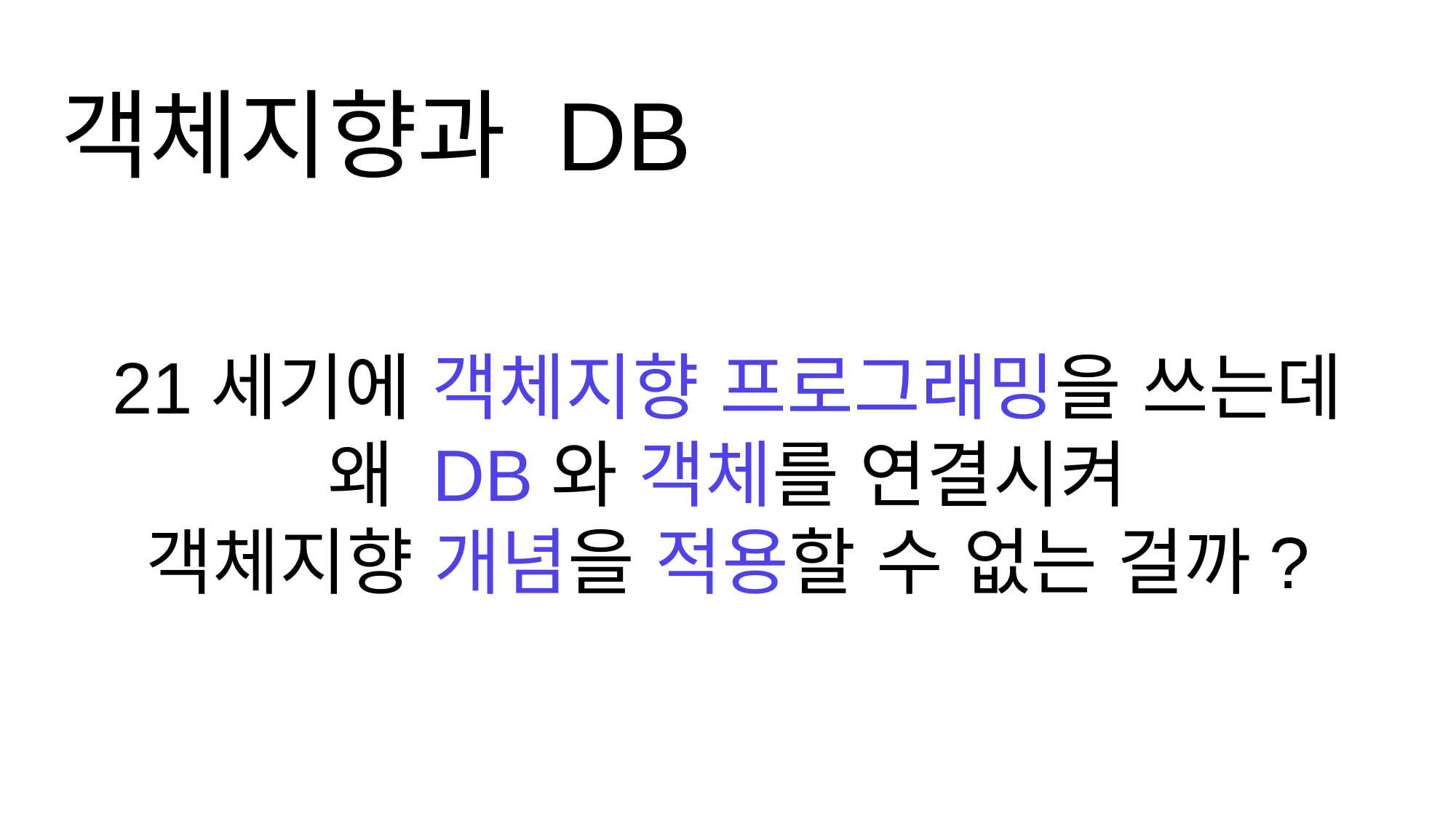

객체지향과 DB
21세기에 객체지향 프로그래밍을 쓰는데
왜 DB와 객체를 연결시켜
객체지향 개념을 적용할 수 없는 걸까?